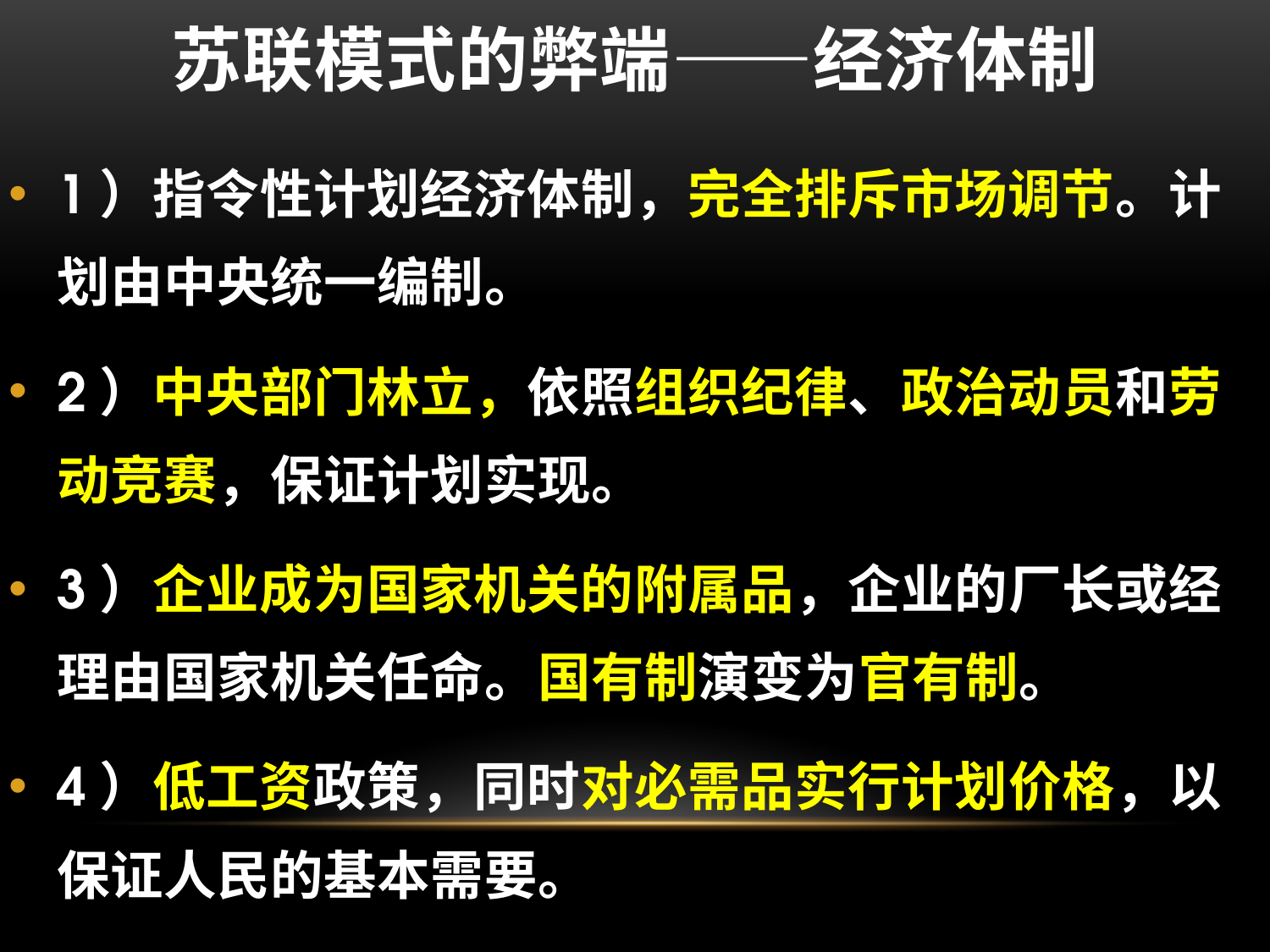

# 苏联模式的弊端——经济体制
1）指令性计划经济体制，完全排斥市场调节。计划由中央统一编制。
2）中央部门林立，依照组织纪律、政治动员和劳动竞赛，保证计划实现。
3）企业成为国家机关的附属品，企业的厂长或经理由国家机关任命。国有制演变为官有制。
4）低工资政策，同时对必需品实行计划价格，以保证人民的基本需要。